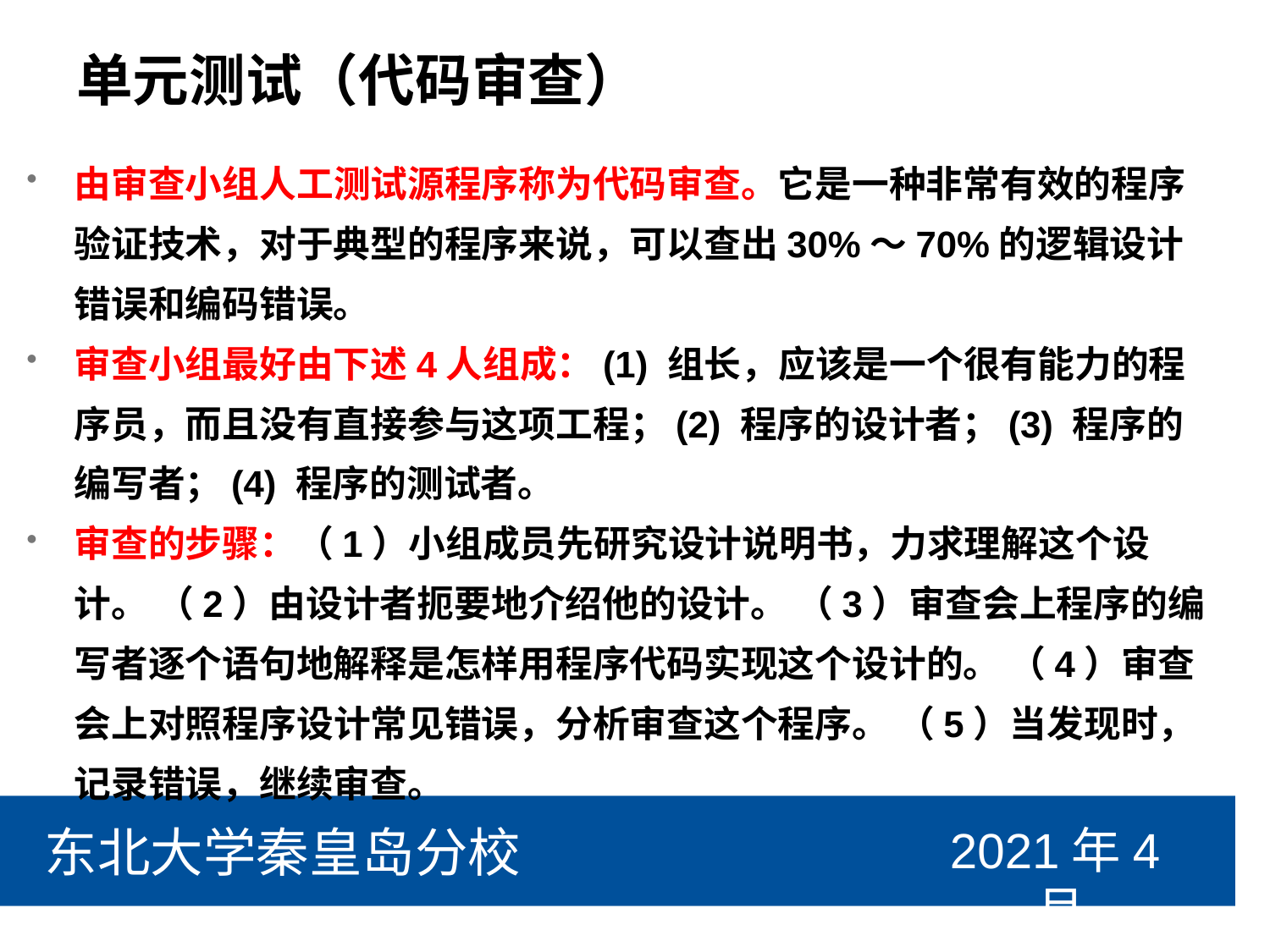

# 单元测试（代码审查）
由审查小组人工测试源程序称为代码审查。它是一种非常有效的程序验证技术，对于典型的程序来说，可以查出30%～70%的逻辑设计错误和编码错误。
审查小组最好由下述4人组成：(1) 组长，应该是一个很有能力的程序员，而且没有直接参与这项工程；(2) 程序的设计者；(3) 程序的编写者；(4) 程序的测试者。
审查的步骤：（1）小组成员先研究设计说明书，力求理解这个设计。 （2）由设计者扼要地介绍他的设计。 （3）审查会上程序的编写者逐个语句地解释是怎样用程序代码实现这个设计的。 （4）审查会上对照程序设计常见错误，分析审查这个程序。 （5）当发现时，记录错误，继续审查。